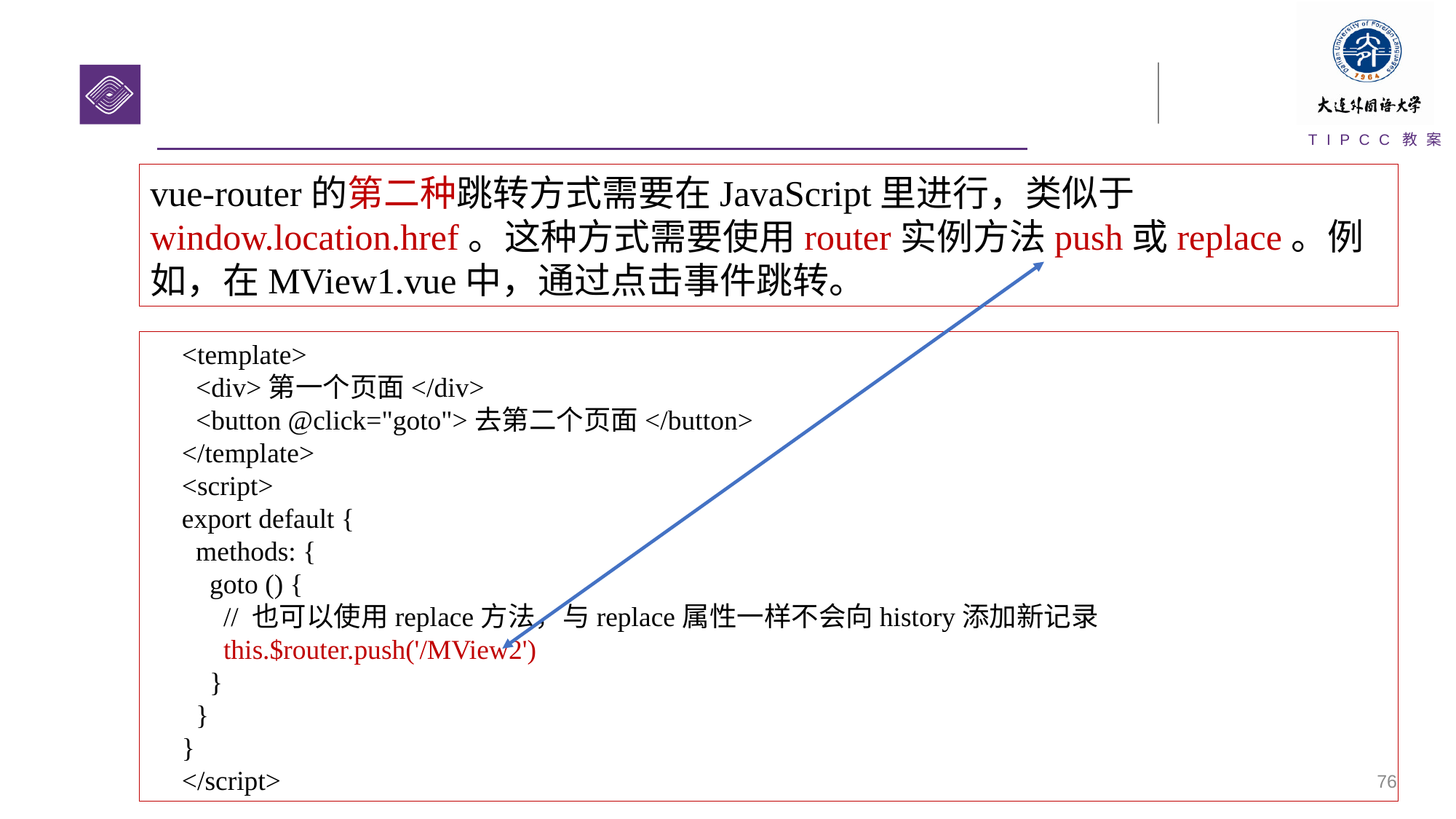

vue-router的第二种跳转方式需要在JavaScript里进行，类似于window.location.href。这种方式需要使用router实例方法push或replace。例如，在MView1.vue中，通过点击事件跳转。
<template>
  <div>第一个页面</div>
  <button @click="goto">去第二个页面</button>
</template>
<script>
export default {
  methods: {
    goto () {
      // 也可以使用replace方法，与replace属性一样不会向history添加新记录
      this.$router.push('/MView2')
    }
  }
}
</script>
76